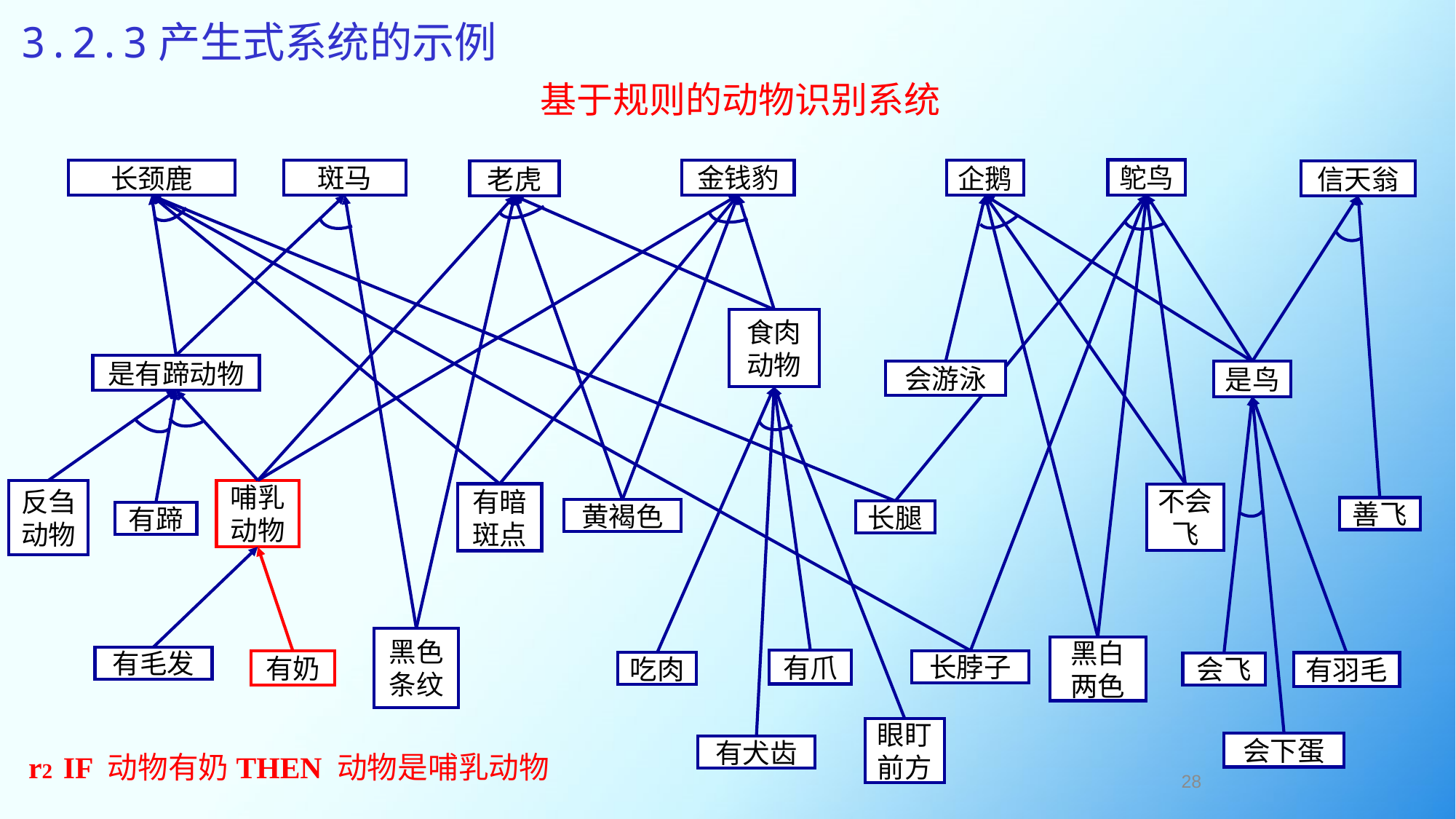

# 3.2.3产生式系统的示例
基于规则的动物识别系统
鸵鸟
斑马
金钱豹
长颈鹿
企鹅
老虎
信天翁

食肉动物
是有蹄动物
会游泳
是鸟

反刍动物
哺乳动物

有暗斑点
不会飞
善飞
黄褐色
长腿
有蹄
黑色条纹
黑白两色
有毛发
有爪
长脖子
有奶
吃肉
有羽毛
会飞
眼盯前方
会下蛋
有犬齿
r2  IF 动物有奶THEN 动物是哺乳动物
28